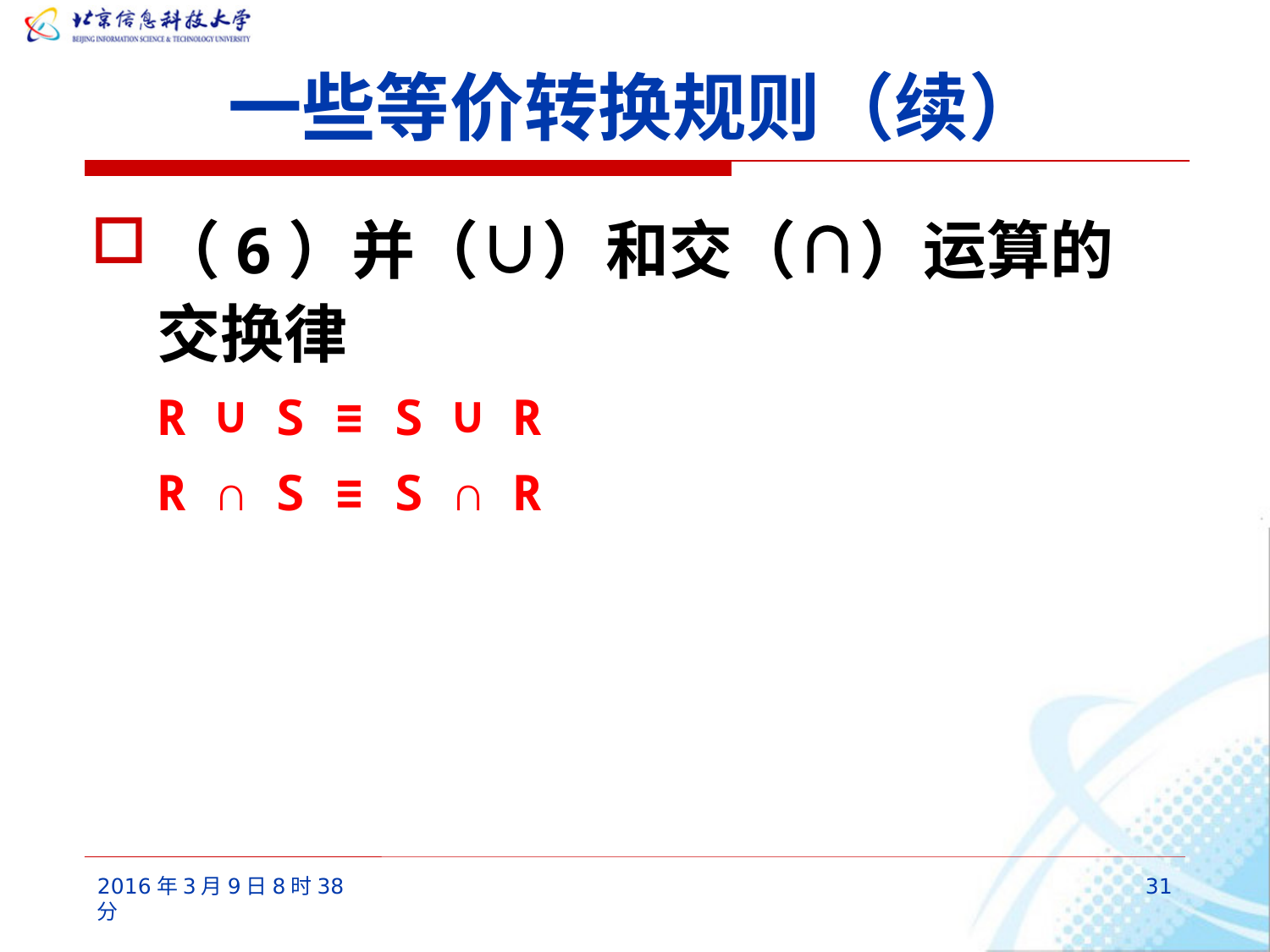

# 一些等价转换规则（续）
（6）并（∪）和交（∩）运算的交换律
R ∪ S ≡ S ∪ R
R ∩ S ≡ S ∩ R
2016年3月9日8时38分
31